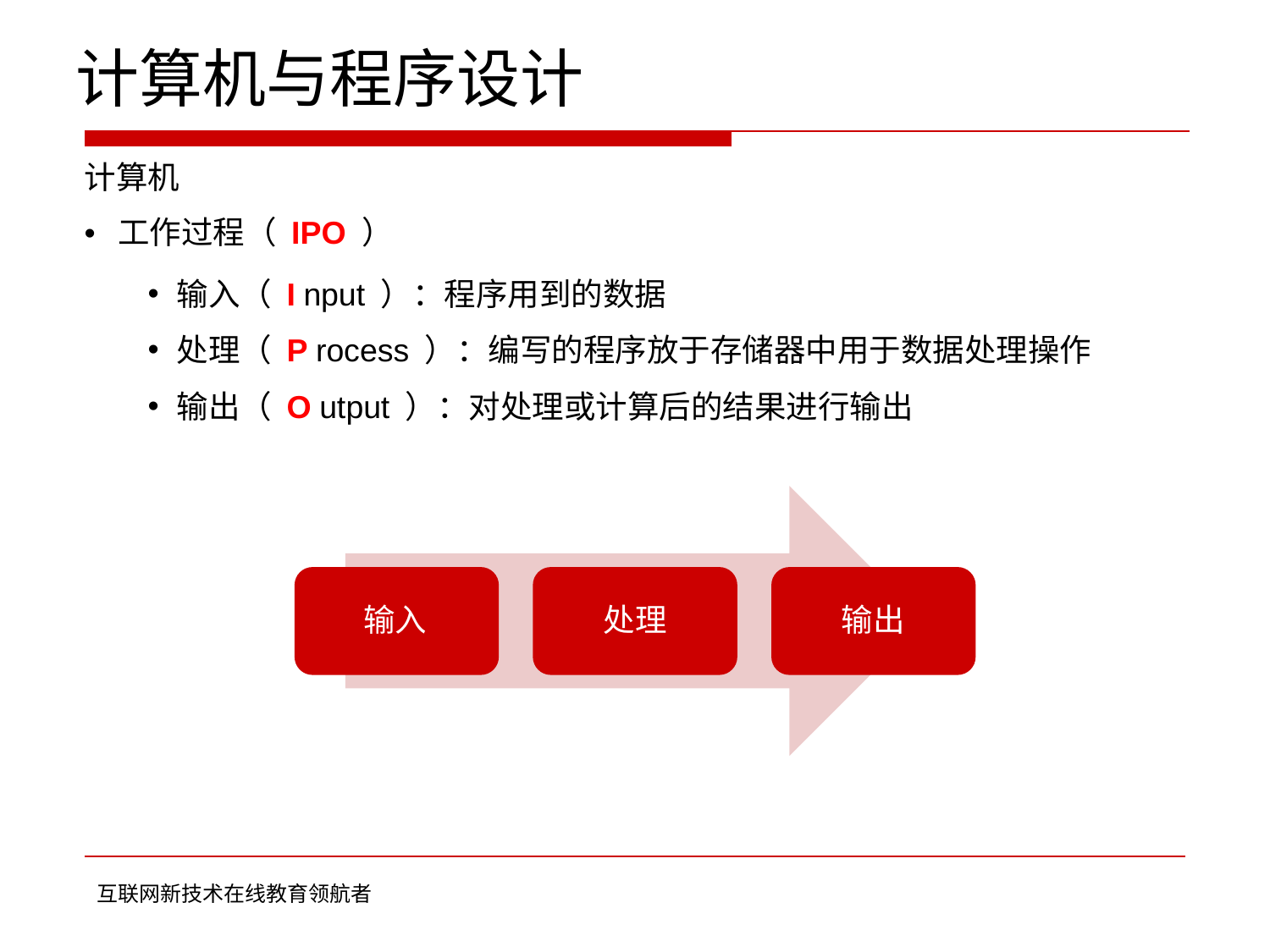

计算机与程序设计

	计算机

工作过程（ IPO ）
•
输入（ I nput ）：程序用到的数据
处理（ P rocess ）：编写的程序放于存储器中用于数据处理操作
输出（ O utput ）：对处理或计算后的结果进行输出
•

•

•

输入
处理
输出

互联网新技术在线教育领航者